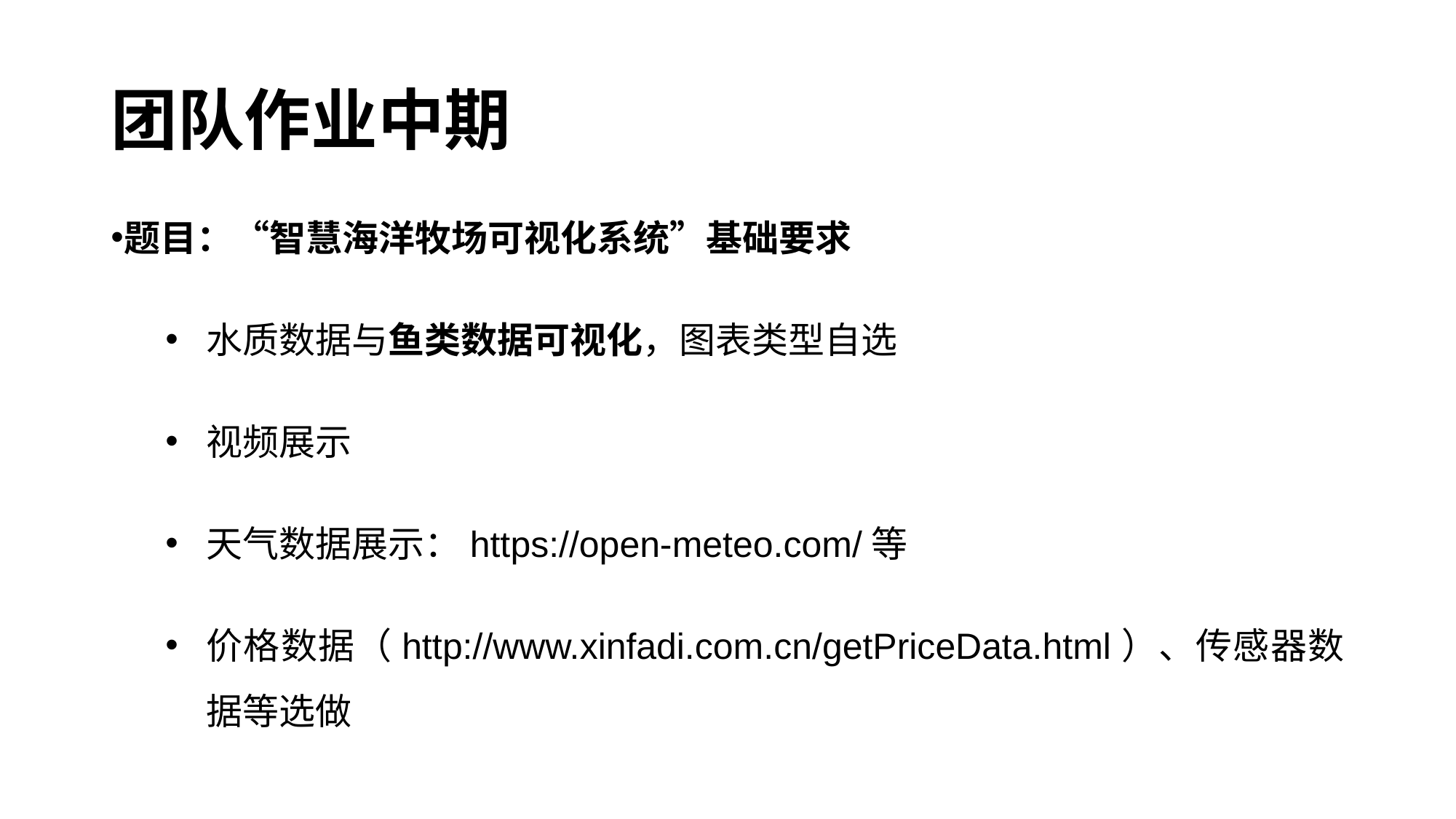

# 团队作业中期
题目：“智慧海洋牧场可视化系统”基础要求
水质数据与鱼类数据可视化，图表类型自选
视频展示
天气数据展示：https://open-meteo.com/等
价格数据（http://www.xinfadi.com.cn/getPriceData.html）、传感器数据等选做
3